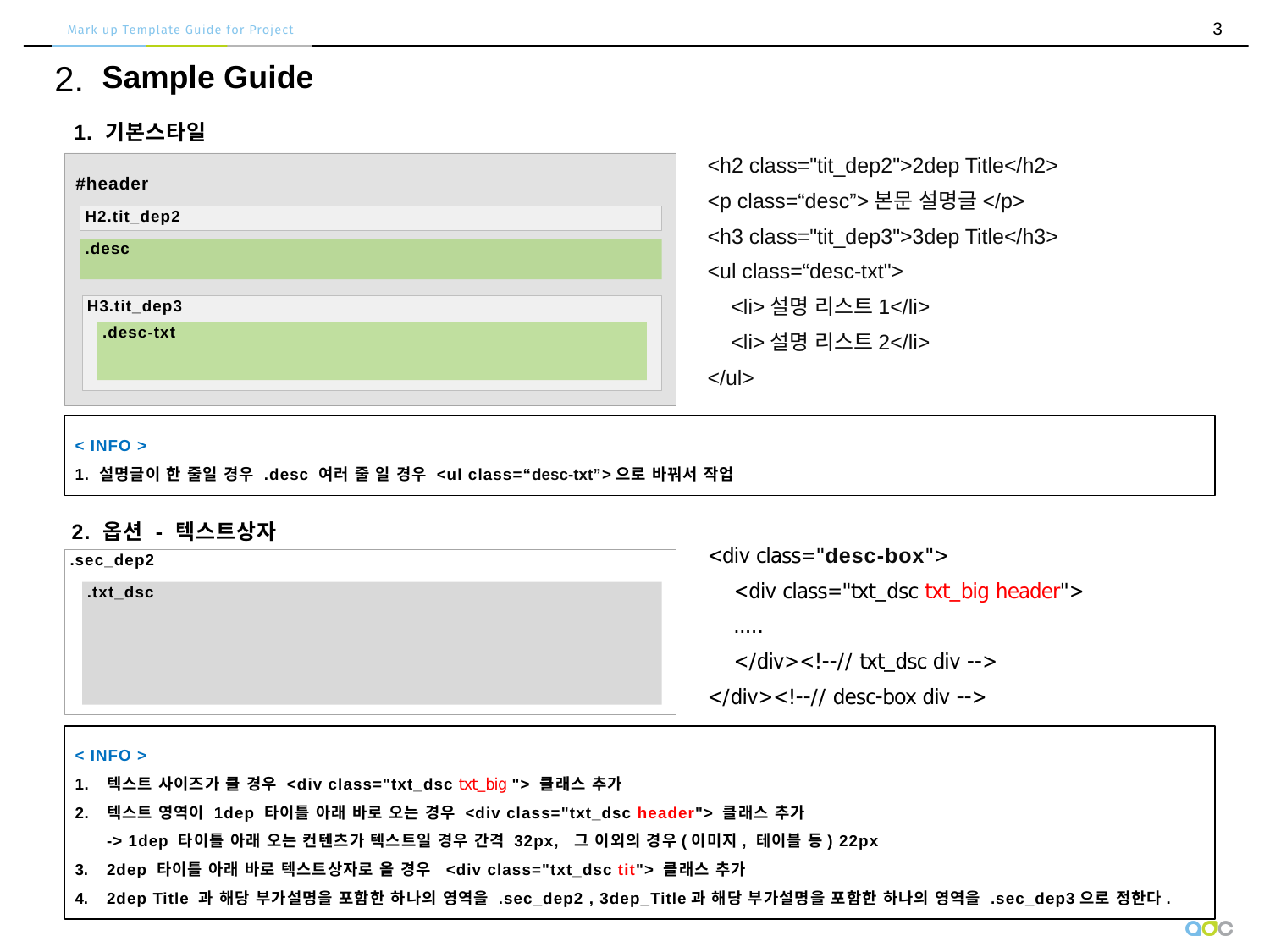

2.
Sample Guide
기본스타일
<h2 class="tit_dep2">2dep Title</h2>
<p class=“desc”>본문 설명글</p>
<h3 class="tit_dep3">3dep Title</h3>
<ul class=“desc-txt">
    <li>설명 리스트1</li>
    <li>설명 리스트2</li>
</ul>

 #header
H2.tit_dep2
.desc
H3.tit_dep3
.desc-txt
< INFO >
1. 설명글이 한 줄일 경우 .desc 여러 줄 일 경우 <ul class=“desc-txt”>으로 바꿔서 작업
2. 옵션 - 텍스트상자
<div class="desc-box">
    <div class="txt_dsc txt_big header">
    …..
    </div><!--// txt_dsc div -->
</div><!--// desc-box div -->
.sec_dep2
.txt_dsc
< INFO >
텍스트 사이즈가 클 경우 <div class="txt_dsc txt_big "> 클래스 추가
텍스트 영역이 1dep 타이틀 아래 바로 오는 경우 <div class="txt_dsc header"> 클래스 추가
-> 1dep 타이틀 아래 오는 컨텐츠가 텍스트일 경우 간격 32px,  그 이외의 경우(이미지, 테이블 등) 22px
2dep 타이틀 아래 바로 텍스트상자로 올 경우  <div class="txt_dsc tit"> 클래스 추가
2dep Title 과 해당 부가설명을 포함한 하나의 영역을 .sec_dep2 , 3dep_Title과 해당 부가설명을 포함한 하나의 영역을 .sec_dep3으로 정한다.